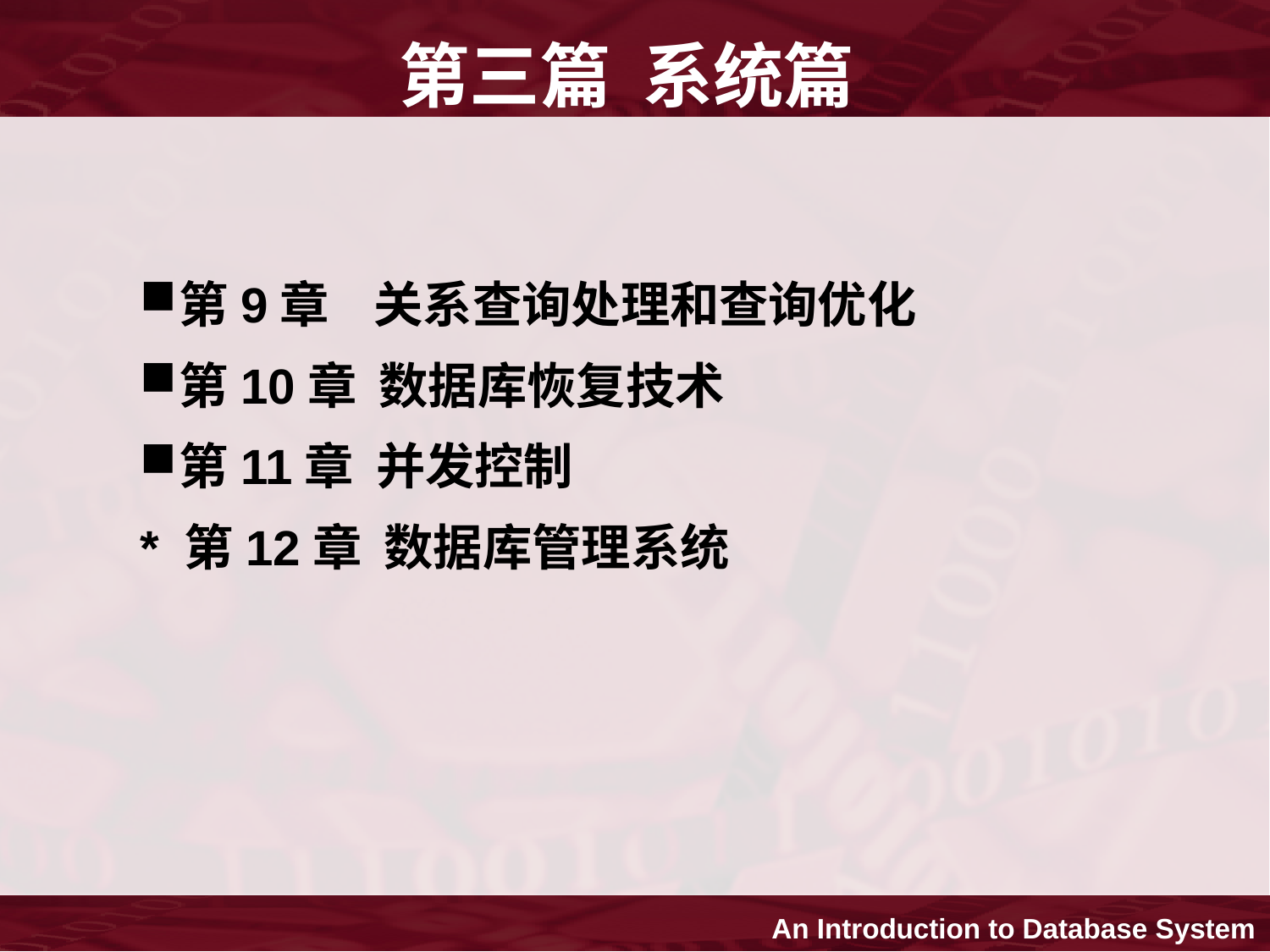

# 第三篇  系统篇

第9章    关系查询处理和查询优化
第10章  数据库恢复技术
第11章  并发控制
* 第12章  数据库管理系统